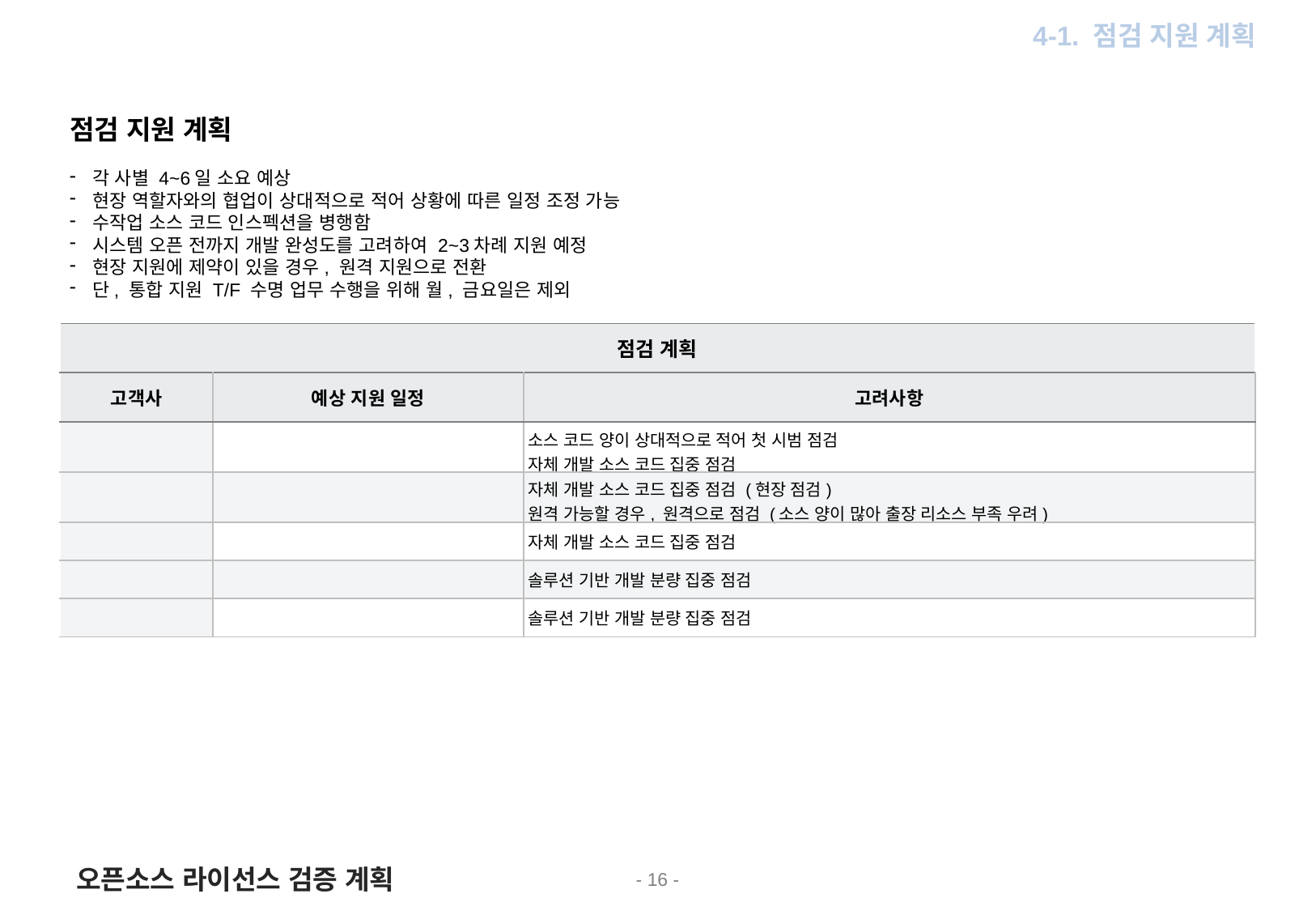

4. Schedule
4-1. 점검 지원 계획
점검 지원 계획

각 사별 4~6일 소요 예상
현장 역할자와의 협업이 상대적으로 적어 상황에 따른 일정 조정 가능
수작업 소스 코드 인스펙션을 병행함
시스템 오픈 전까지 개발 완성도를 고려하여 2~3차례 지원 예정
현장 지원에 제약이 있을 경우, 원격 지원으로 전환
단, 통합 지원 T/F 수명 업무 수행을 위해 월, 금요일은 제외
| 점검 계획 |  |  |
| --- | --- | --- |
| 고객사 | 예상 지원 일정 | 고려사항 |
|  |  | 소스 코드 양이 상대적으로 적어 첫 시범 점검 자체 개발 소스 코드 집중 점검 |
|  |  | 자체 개발 소스 코드 집중 점검 (현장 점검) 원격 가능할 경우, 원격으로 점검 (소스 양이 많아 출장 리소스 부족 우려) |
|  |  | 자체 개발 소스 코드 집중 점검 |
|  |  | 솔루션 기반 개발 분량 집중 점검 |
|  |  | 솔루션 기반 개발 분량 집중 점검 |